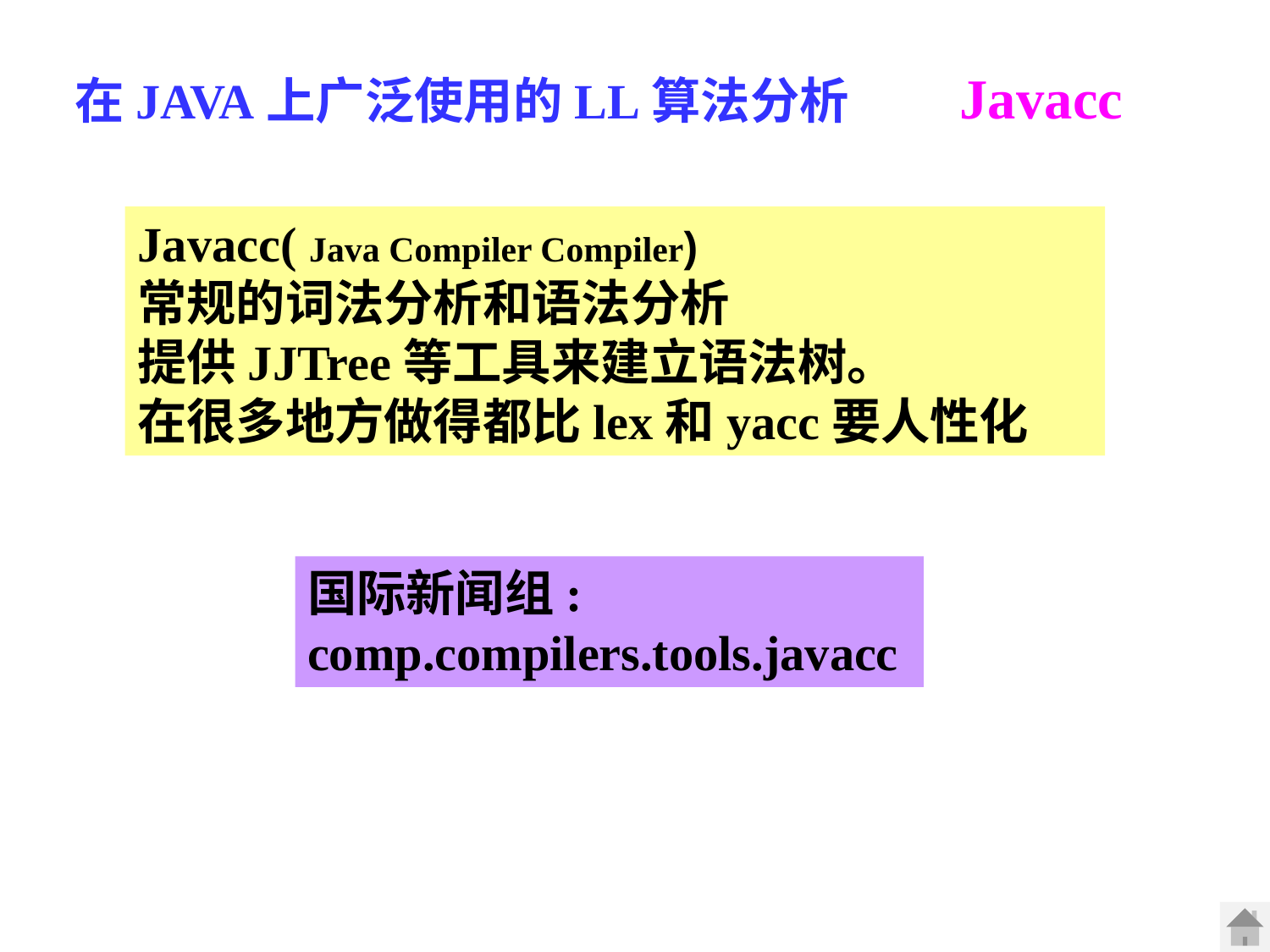

在JAVA上广泛使用的LL算法分析工具Javacc
Javacc( Java Compiler Compiler)
常规的词法分析和语法分析
提供JJTree等工具来建立语法树。
在很多地方做得都比lex和yacc要人性化
国际新闻组:
comp.compilers.tools.javacc